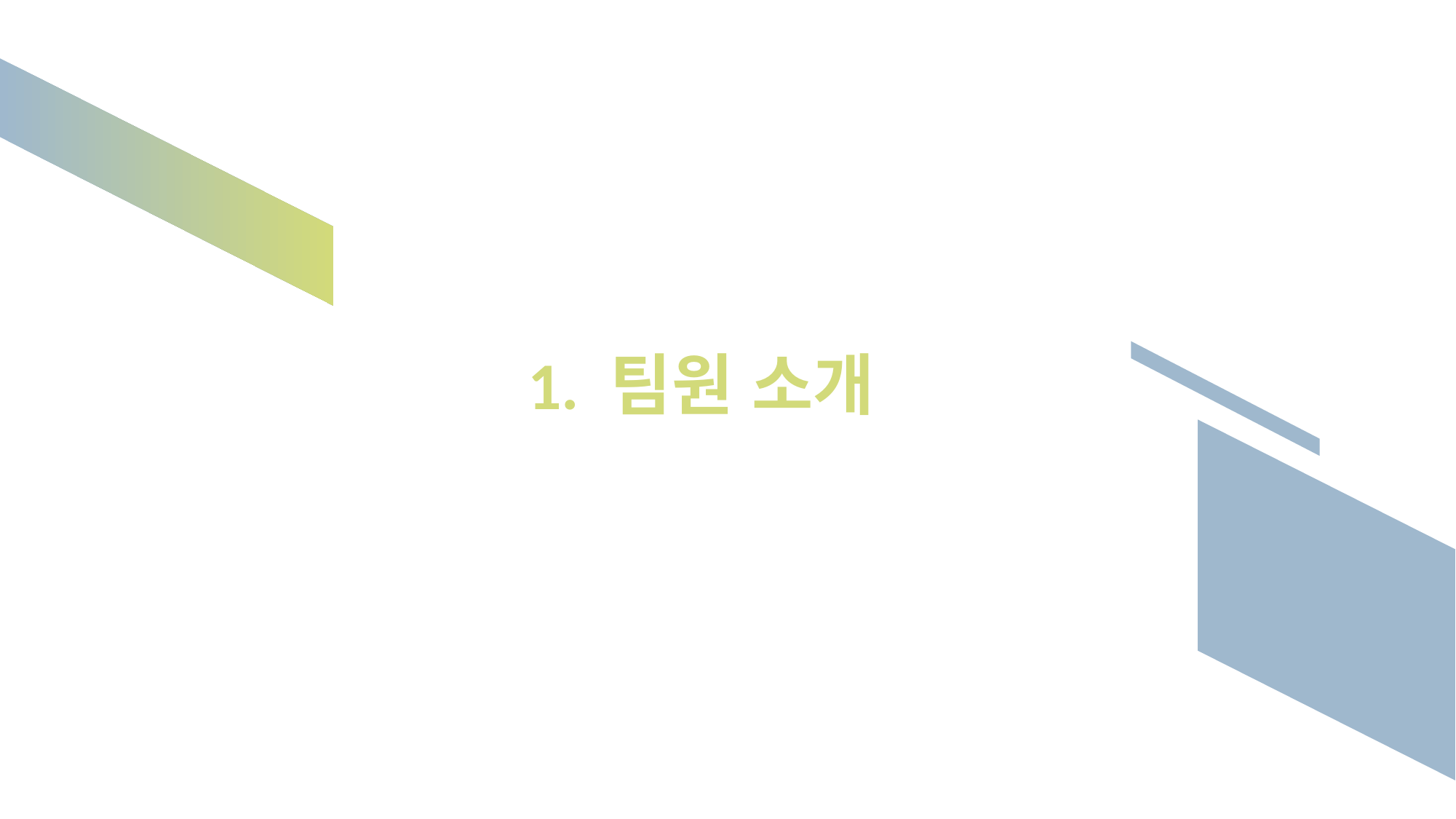

Thank you

1. 팀원 소개

Address
Please enter your address.
Number
+00 0000 00000
E-mail
support@email.com